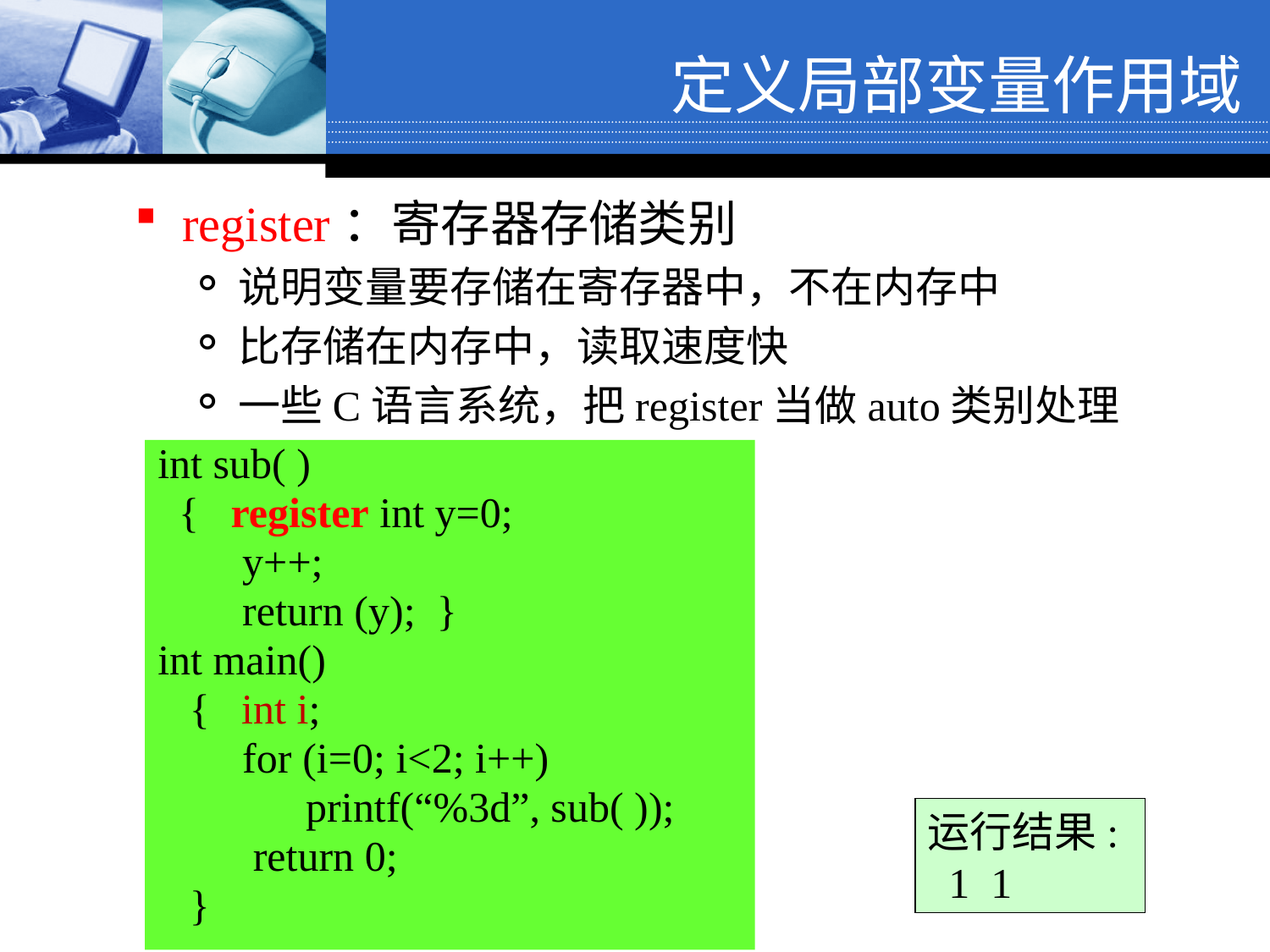

定义局部变量作用域
register：寄存器存储类别
说明变量要存储在寄存器中，不在内存中
比存储在内存中，读取速度快
一些C语言系统，把register当做auto类别处理
int sub( )
  {   register int y=0;
        y++;
        return (y);  }
int main()
   {   int i;
        for (i=0; i<2; i++)
              printf(“%3d”, sub( ));
         return 0;
   }
运行结果:
  1  1